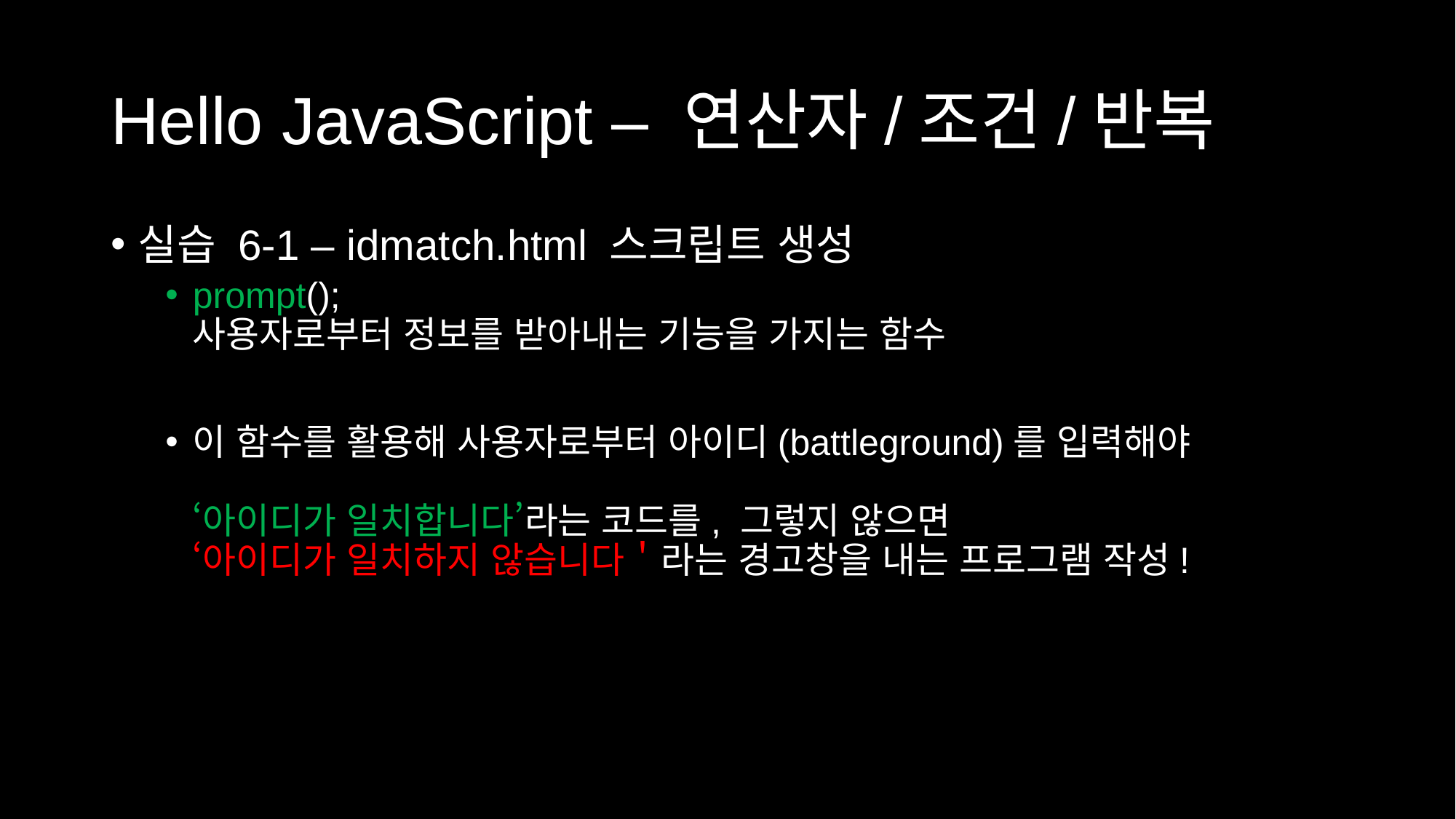

# Hello JavaScript – 연산자/조건/반복
실습 6-1 – idmatch.html 스크립트 생성
prompt();
사용자로부터 정보를 받아내는 기능을 가지는 함수

이 함수를 활용해 사용자로부터 아이디(battleground)를 입력해야
‘아이디가 일치합니다’라는 코드를, 그렇지 않으면
‘아이디가 일치하지 않습니다＇라는 경고창을 내는 프로그램 작성!